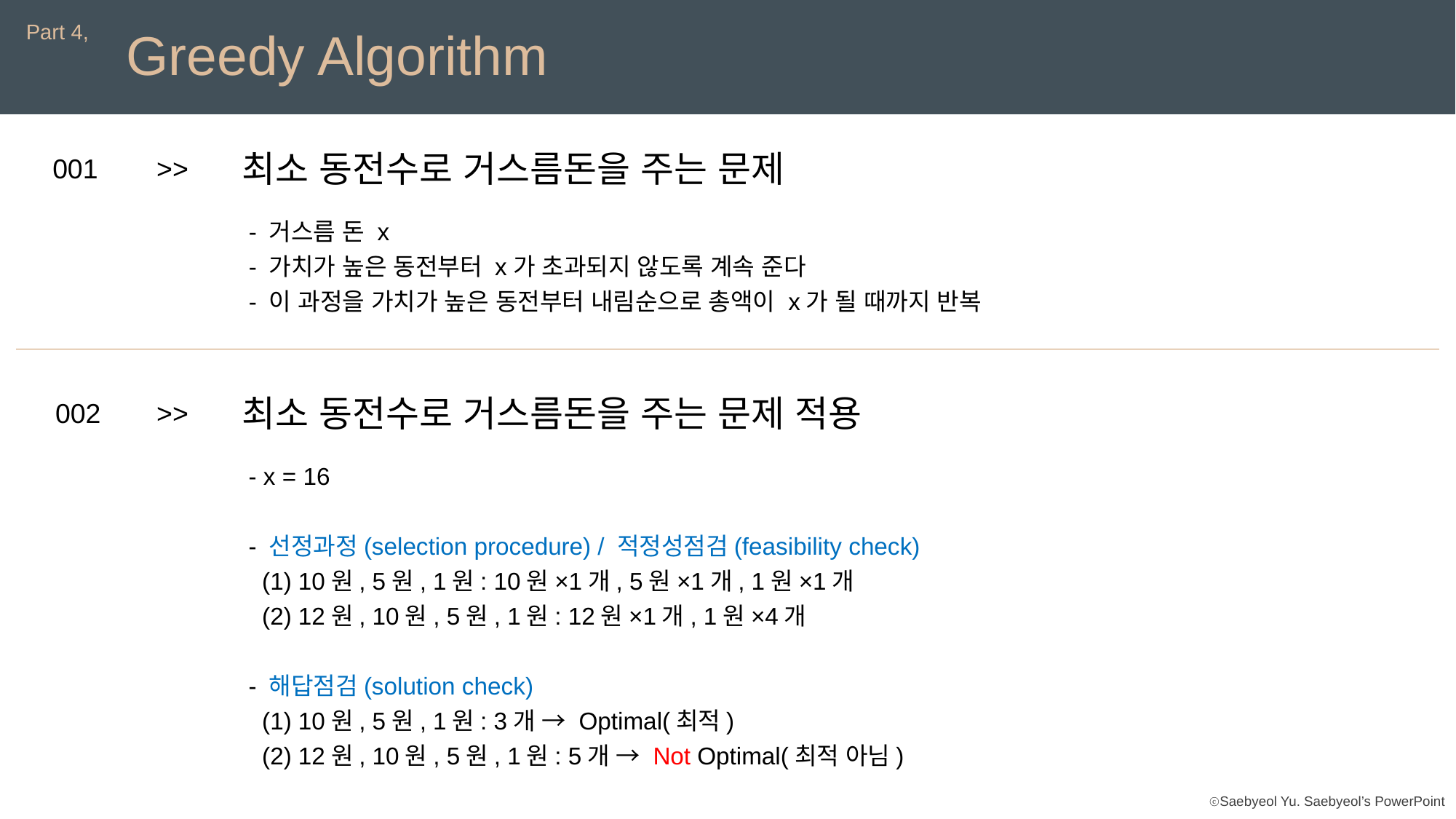

Part 4,
Greedy Algorithm
최소 동전수로 거스름돈을 주는 문제
001
>>
 - 거스름 돈 x
 - 가치가 높은 동전부터 x가 초과되지 않도록 계속 준다
 - 이 과정을 가치가 높은 동전부터 내림순으로 총액이 x가 될 때까지 반복
최소 동전수로 거스름돈을 주는 문제 적용
002
>>
 - x = 16

 - 선정과정(selection procedure) / 적정성점검(feasibility check)
   (1) 10원, 5원, 1원: 10원×1개, 5원×1개, 1원×1개
   (2) 12원, 10원, 5원, 1원: 12원×1개, 1원×4개

 - 해답점검(solution check)
   (1) 10원, 5원, 1원: 3개 → Optimal(최적)
   (2) 12원, 10원, 5원, 1원: 5개 → Not Optimal(최적 아님)